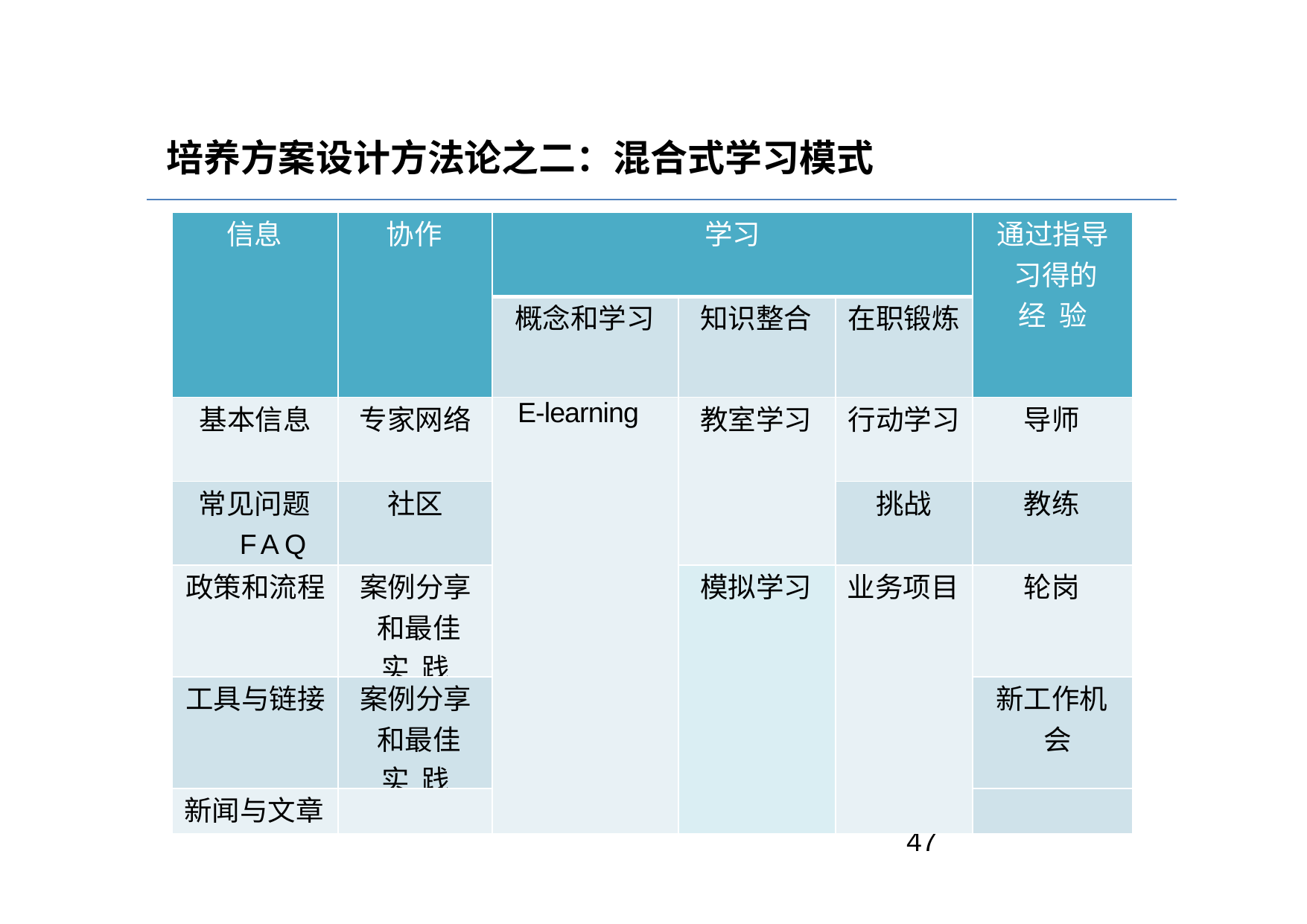

# 培养方案设计方法论之二：混合式学习模式

| 信息 | 协作 | 学习 |  |  | 通过指导 习得的经 验 |
| --- | --- | --- | --- | --- | --- |
|  |  | 概念和学习 | 知识整合 | 在职锻炼 |  |
| 基本信息 | 专家网络 | E-learning | 教室学习 | 行动学习 | 导师 |
| 常见问题 FAQ | 社区 |  |  | 挑战 | 教练 |
| 政策和流程 | 案例分享 和最佳实 践 |  | 模拟学习 | 业务项目 | 轮岗 |
| 工具与链接 | 案例分享 和最佳实 践 |  |  |  | 新工作机 会 |
| 新闻与文章 |  |  |  |  |  |
47